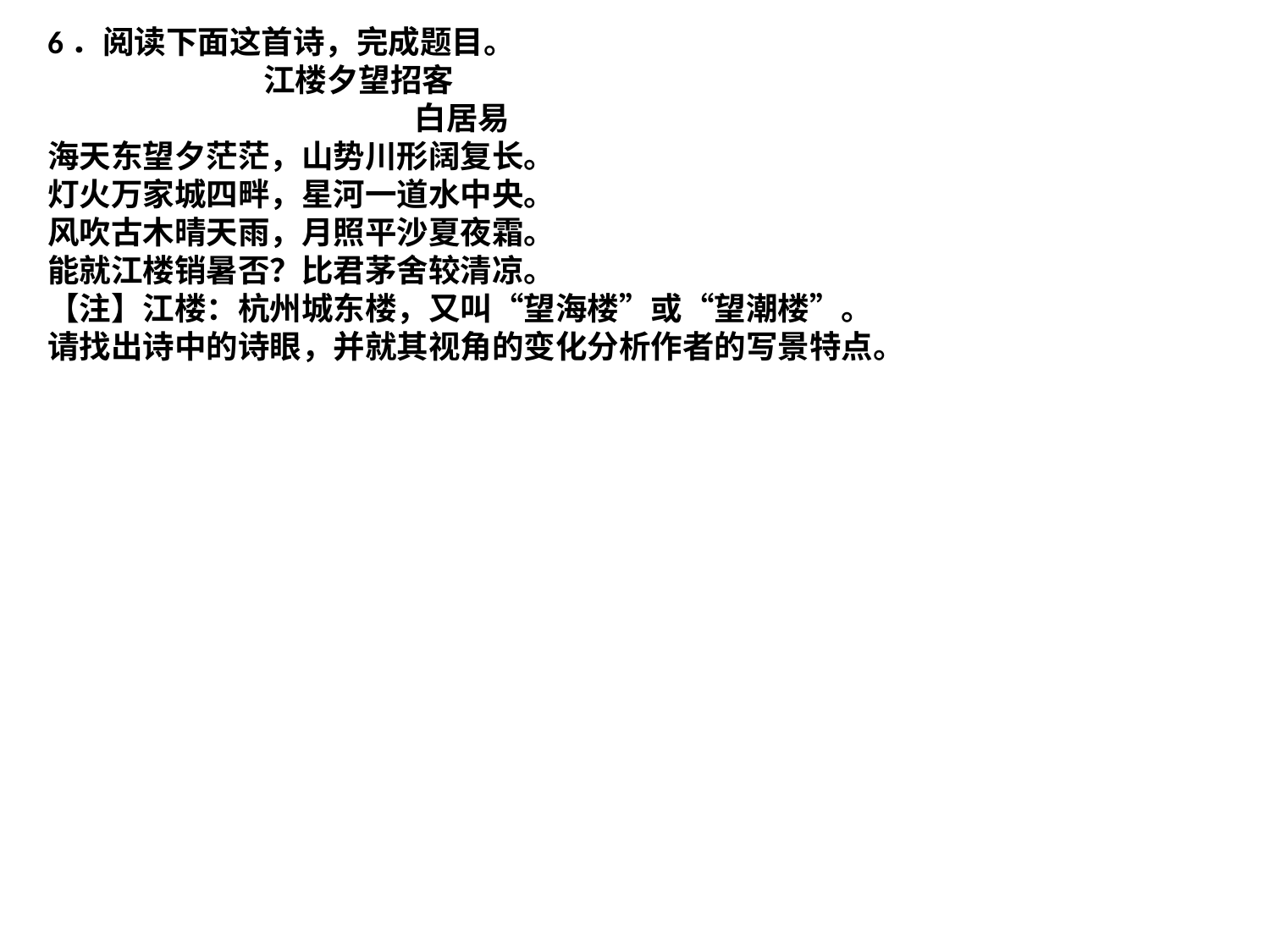

6．阅读下面这首诗，完成题目。
                             江楼夕望招客
                                                  白居易
海天东望夕茫茫，山势川形阔复长。
灯火万家城四畔，星河一道水中央。
风吹古木晴天雨，月照平沙夏夜霜。
能就江楼销暑否？比君茅舍较清凉。
【注】江楼：杭州城东楼，又叫“望海楼”或“望潮楼”。
请找出诗中的诗眼，并就其视角的变化分析作者的写景特点。